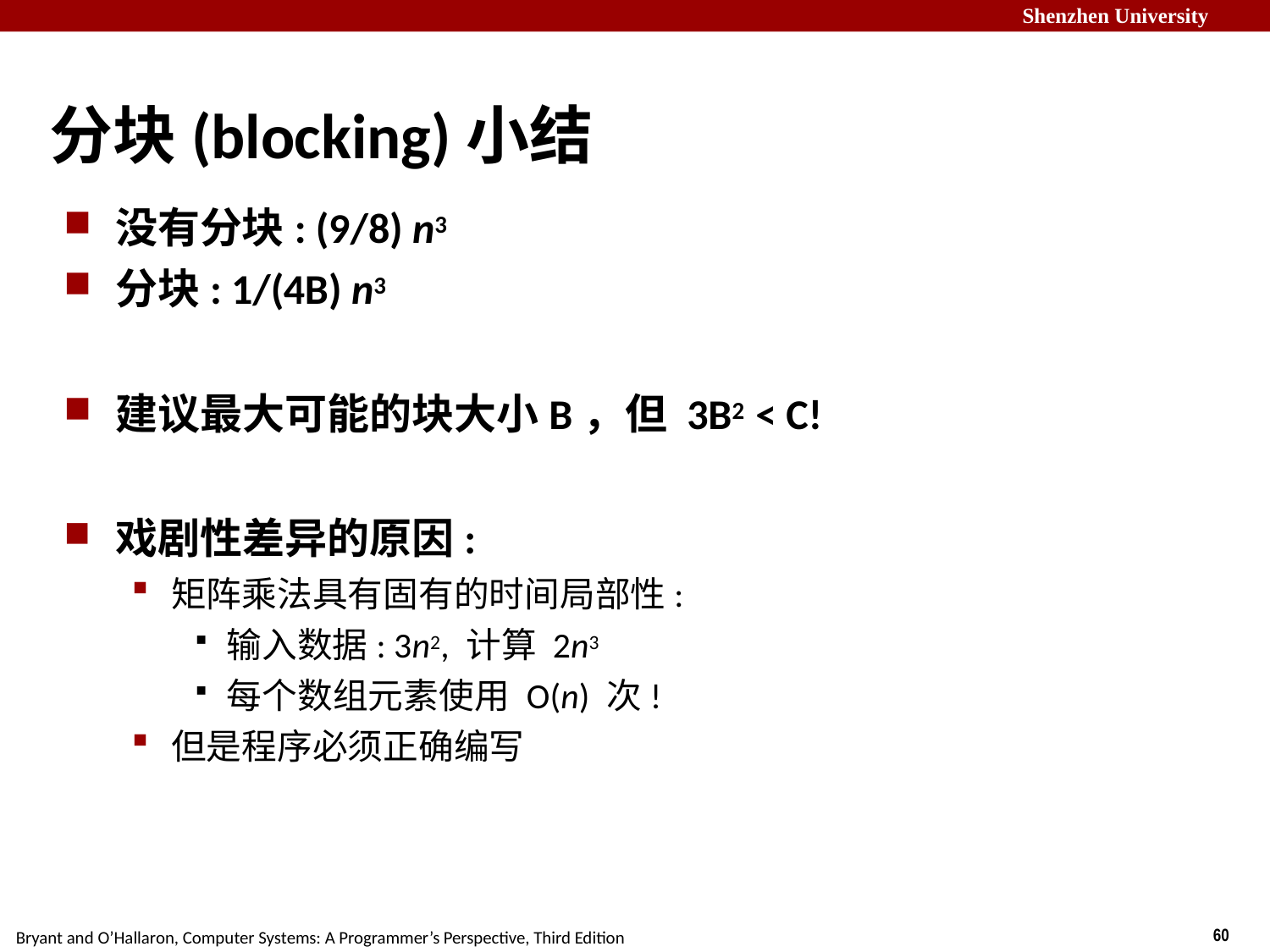

# 分块(blocking)小结
没有分块: (9/8) n3
分块: 1/(4B) n3

建议最大可能的块大小B，但 3B2  < C!

戏剧性差异的原因:
矩阵乘法具有固有的时间局部性:
输入数据: 3n2, 计算 2n3
每个数组元素使用 O(n) 次!
但是程序必须正确编写